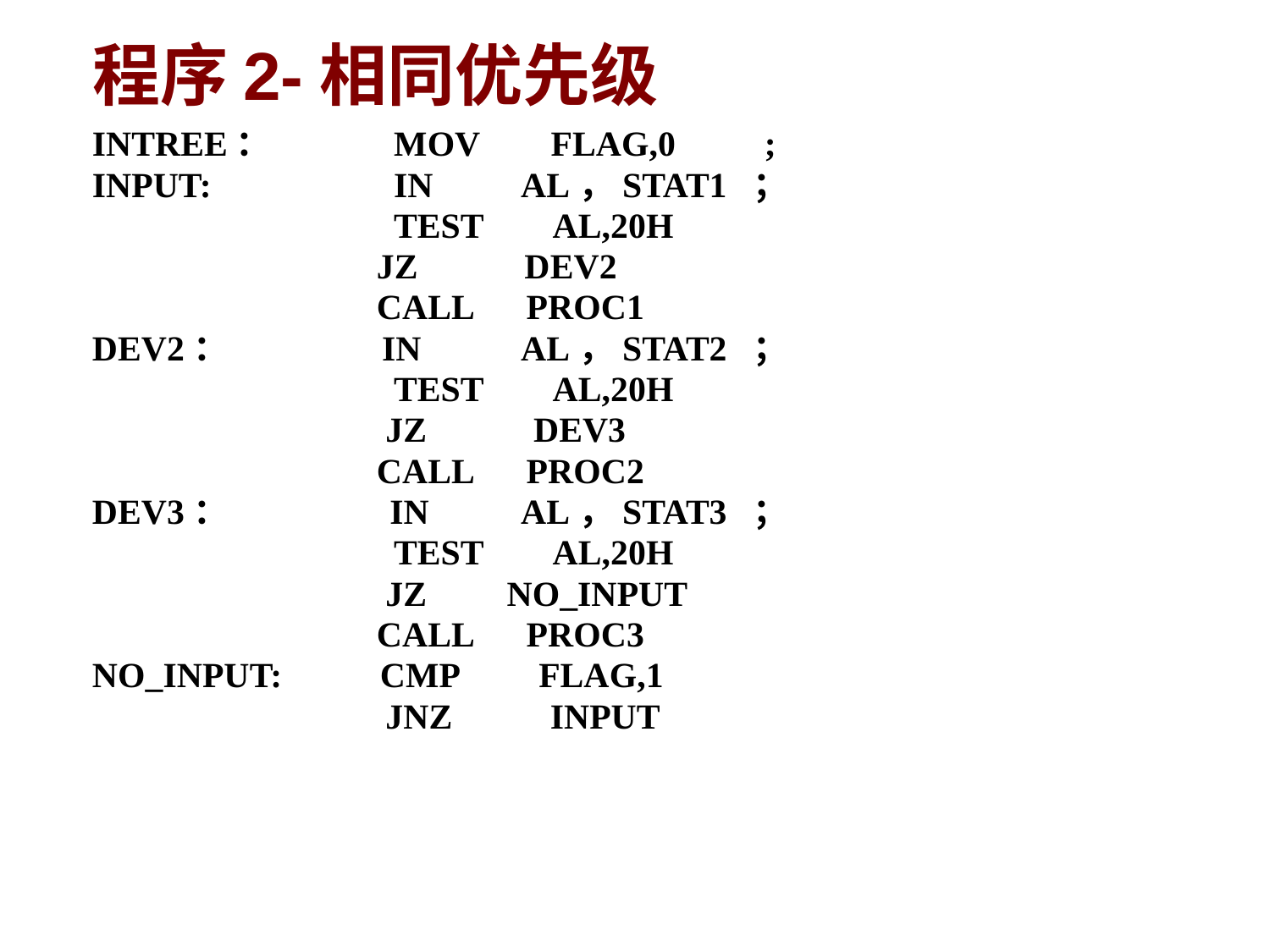

# 程序2-相同优先级
INTREE：	MOV        FLAG,0          ;
INPUT:		IN      	AL，STAT1  ；
			TEST        AL,20H
                                JZ            DEV2
                                CALL      PROC1
DEV2：                  IN      	AL，STAT2  ；
			TEST        AL,20H
                                 JZ            DEV3
                                CALL      PROC2
DEV3：                   IN      	AL，STAT3  ；
			TEST        AL,20H
                                 JZ         NO_INPUT
                                CALL      PROC3
NO_INPUT:           CMP         FLAG,1
                                 JNZ           INPUT